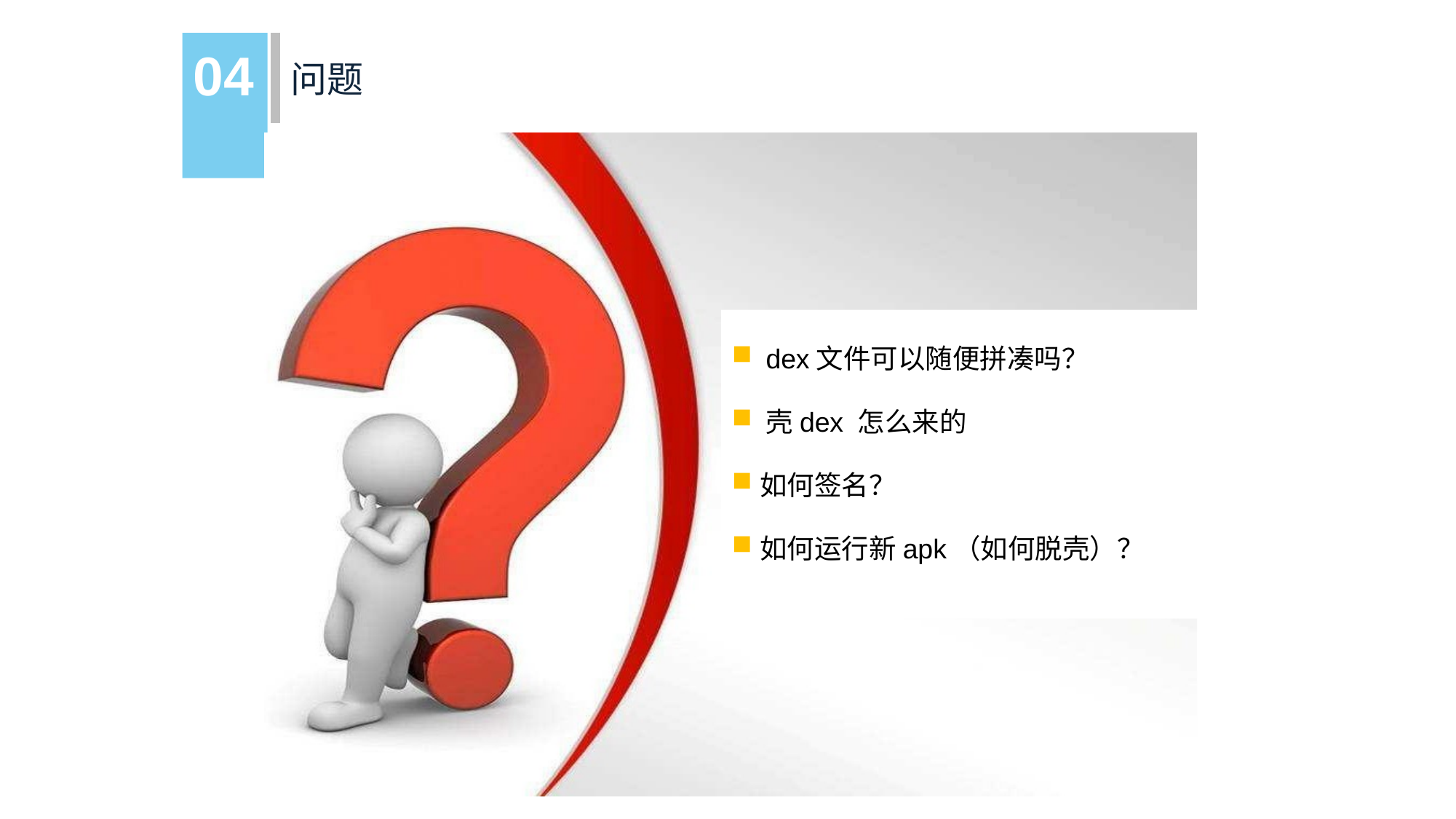

# 04
问题

dex文件可以随便拼凑吗？

壳dex 怎么来的

如何签名？

如何运行新apk（如何脱壳）？